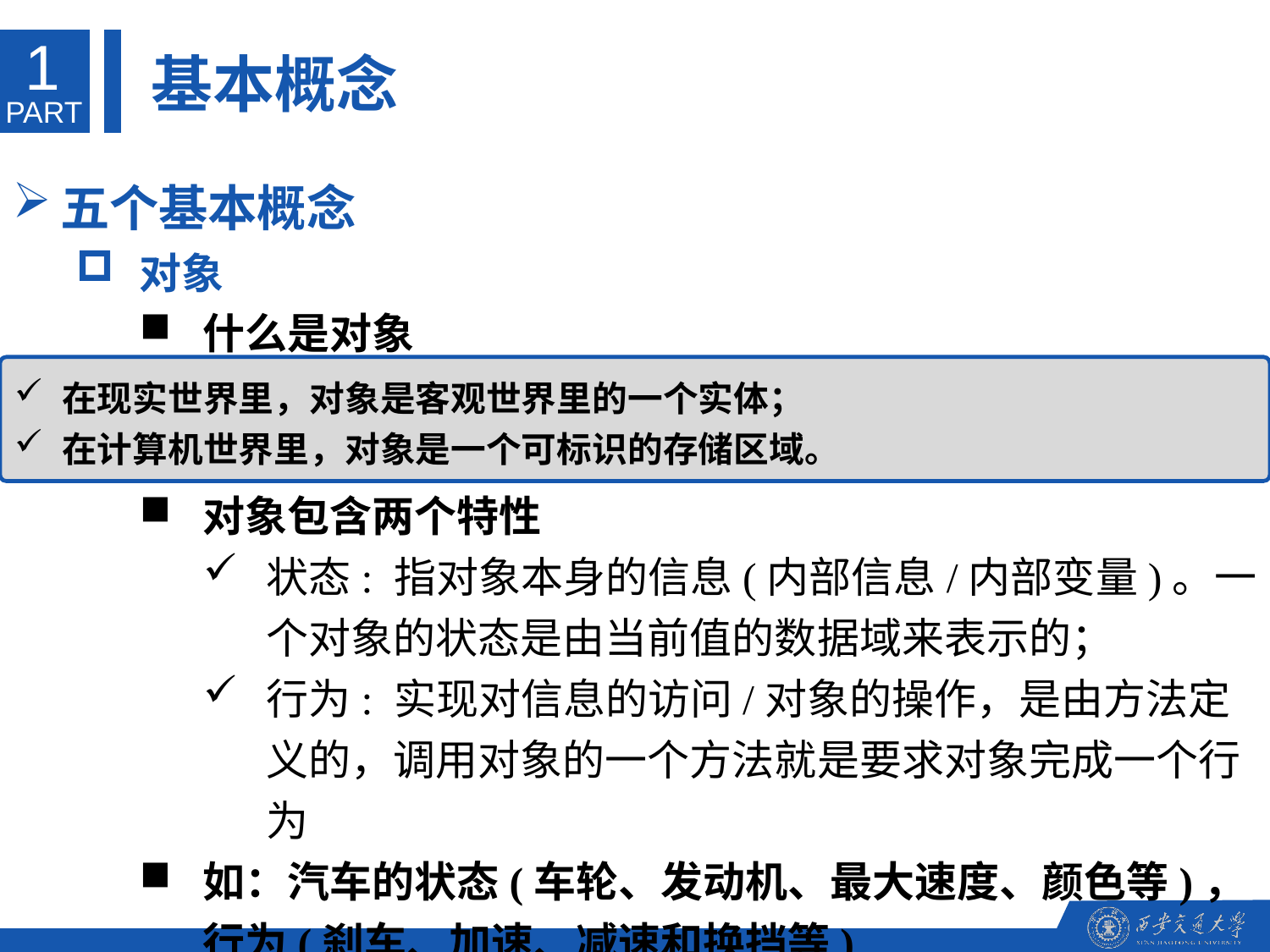

1
基本概念
PART
五个基本概念
对象
什么是对象

对象包含两个特性
状态: 指对象本身的信息(内部信息/内部变量)。一个对象的状态是由当前值的数据域来表示的；
行为: 实现对信息的访问/对象的操作，是由方法定义的，调用对象的一个方法就是要求对象完成一个行为
如：汽车的状态(车轮、发动机、最大速度、颜色等)，行为(刹车、加速、减速和换挡等)
在现实世界里，对象是客观世界里的一个实体；
在计算机世界里，对象是一个可标识的存储区域。